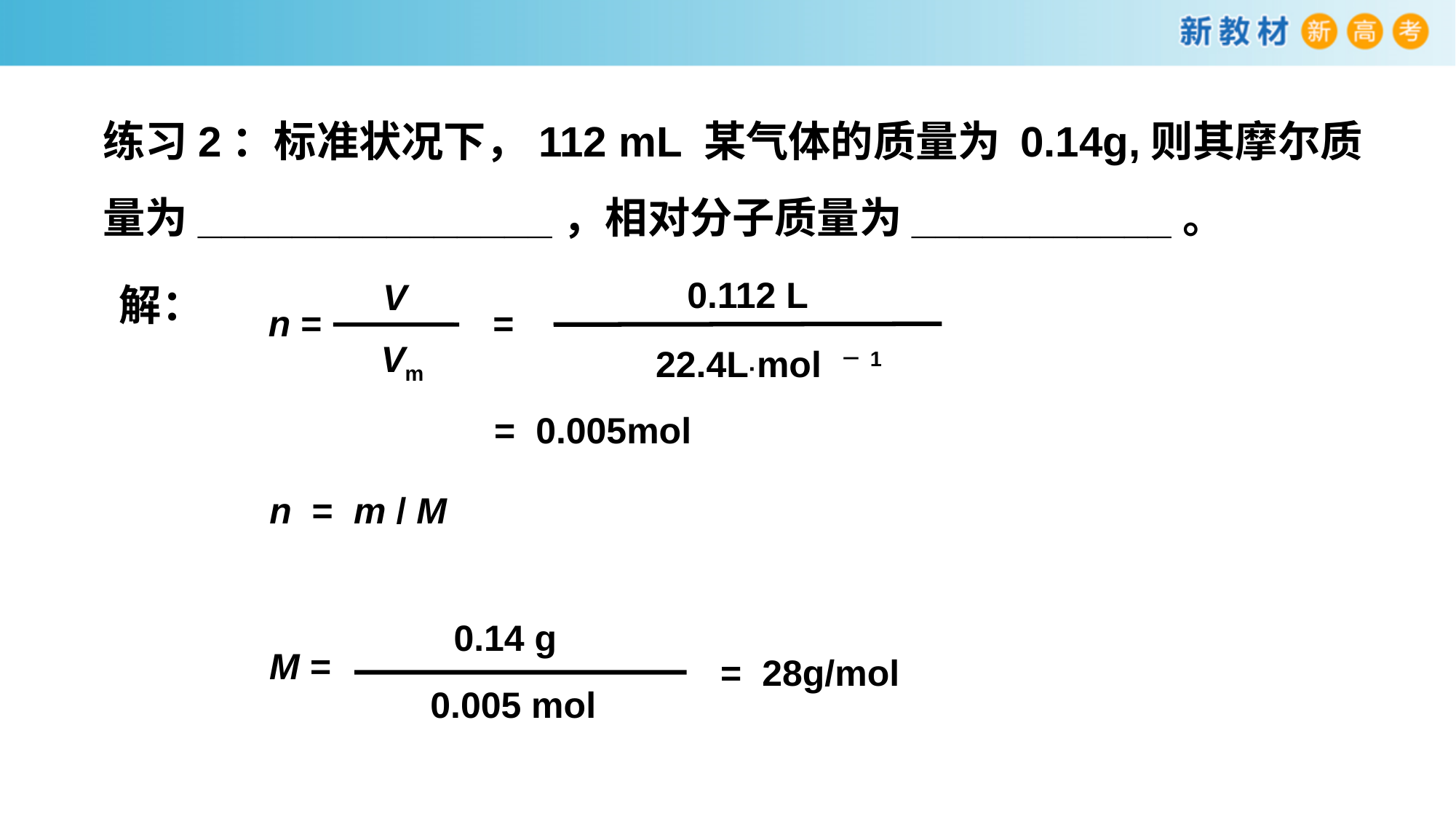

练习2：标准状况下，112 mL 某气体的质量为 0.14g,则其摩尔质量为_______________，相对分子质量为___________。
0.112 L
=

22.4L·mol －1
V
n =

Vm
解：
=  0.005mol
n  =  m / M
0.14 g
M =

0.005 mol
=  28g/mol